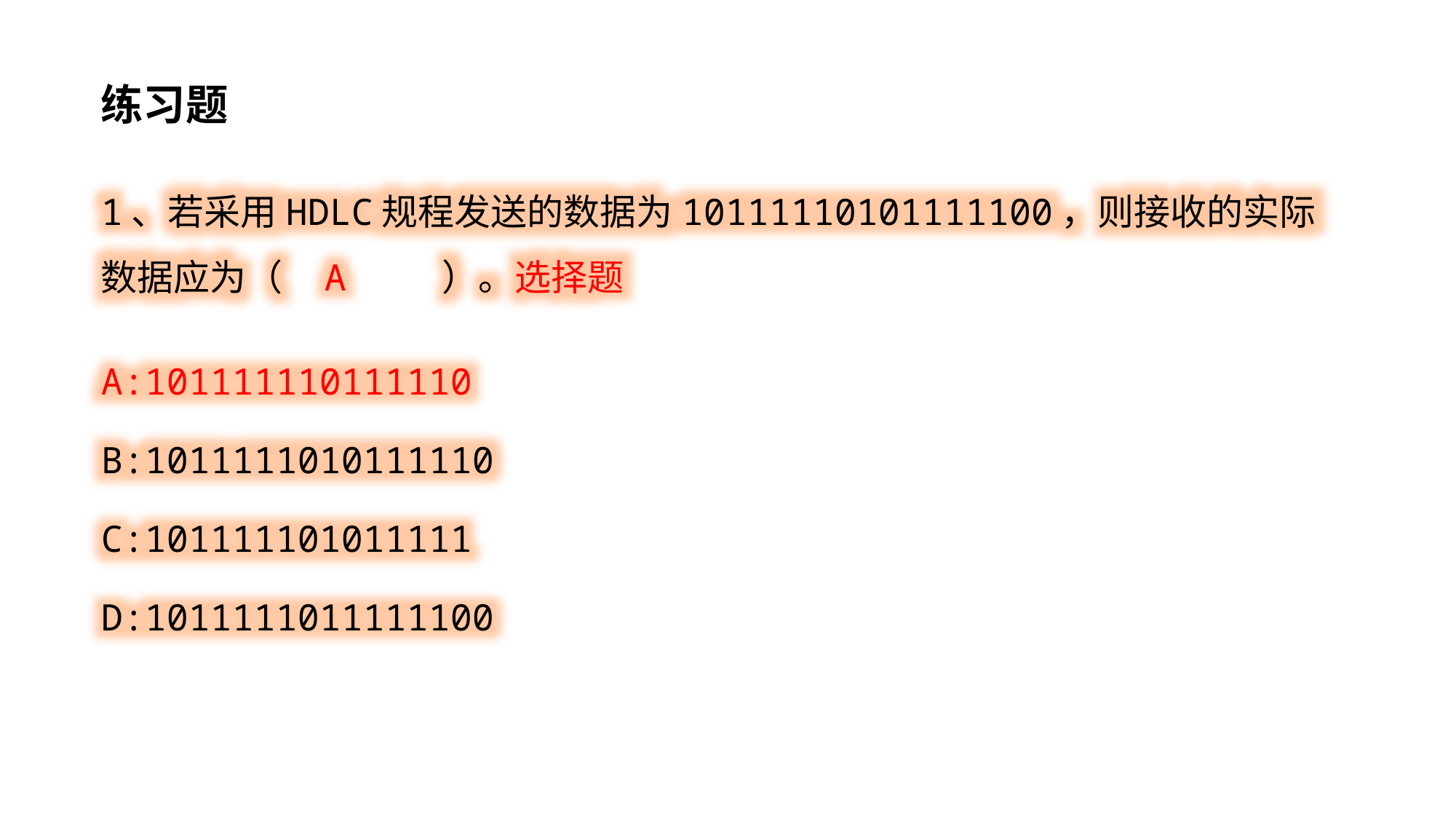

练习题
1、若采用HDLC规程发送的数据为10111110101111100，则接收的实际数据应为（    A    ）。选择题

A:101111110111110

B:1011111010111110

C:101111101011111

D:1011111011111100